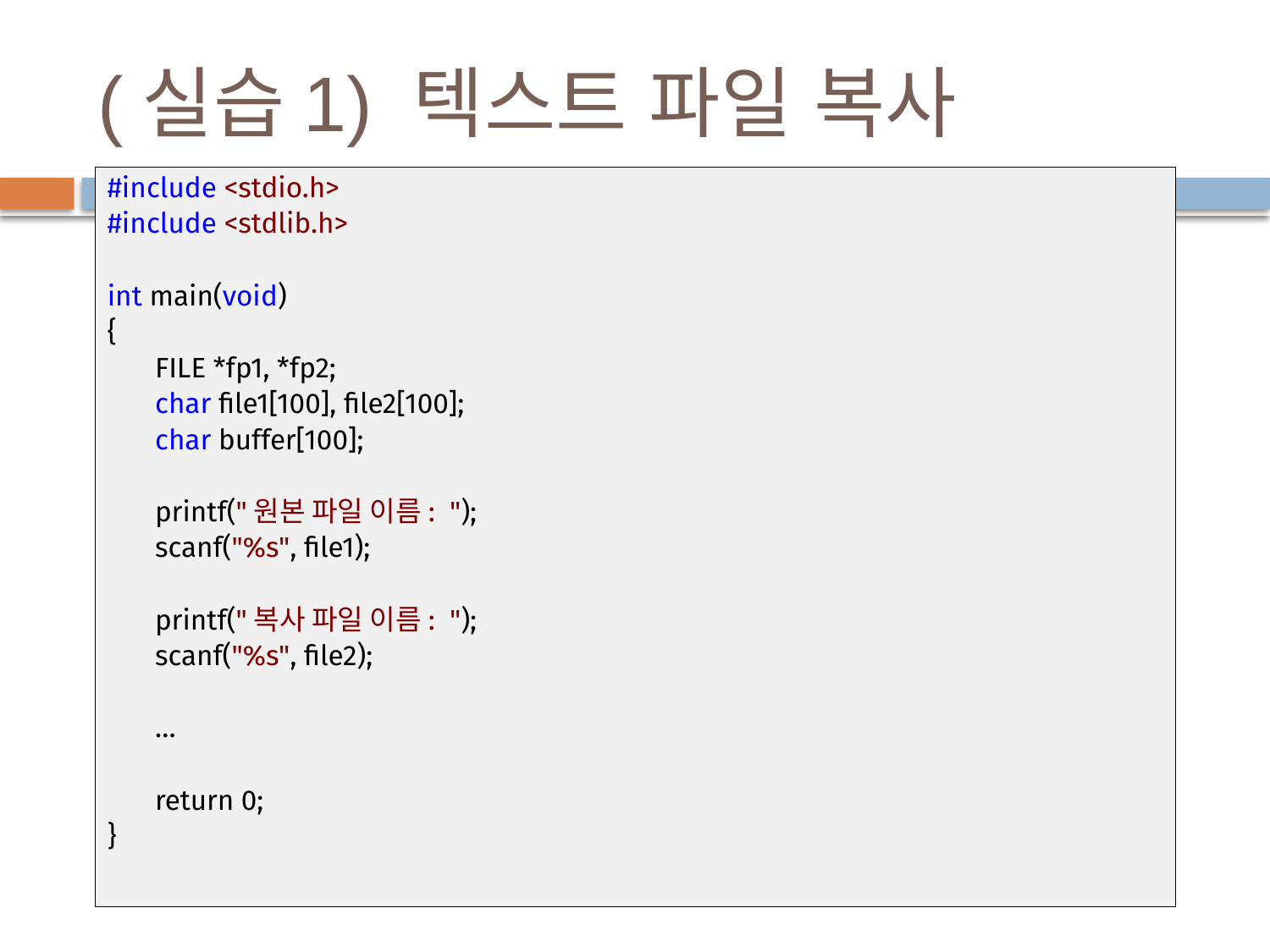

# (실습1) 텍스트 파일 복사
#include <stdio.h>
#include <stdlib.h>

int main(void)
{
	FILE *fp1, *fp2;
	char file1[100], file2[100];
	char buffer[100];

	printf("원본 파일 이름:  ");
	scanf("%s", file1);

	printf("복사 파일 이름:  ");
	scanf("%s", file2);

	…

	return 0;
}